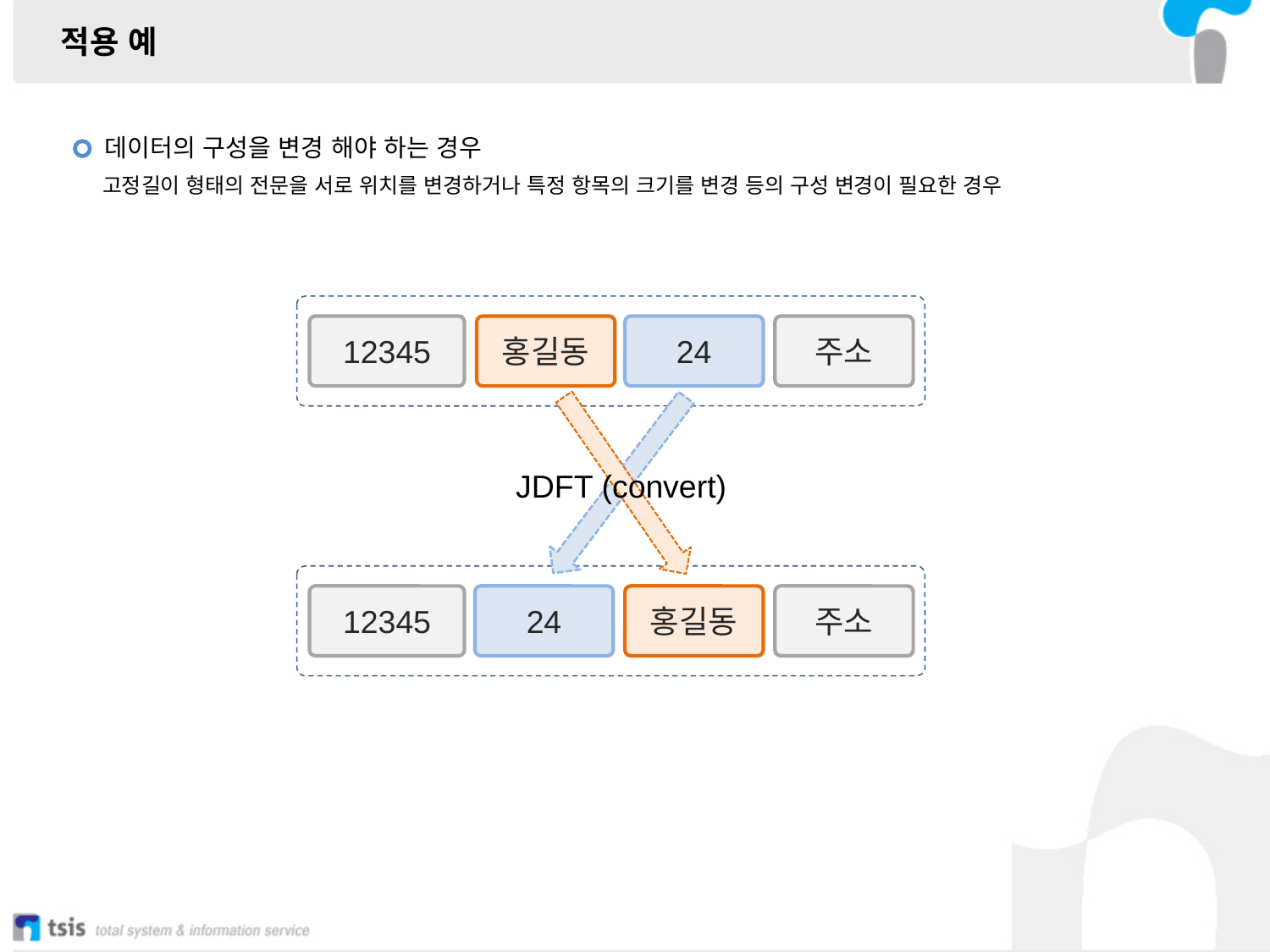

적용 예
데이터의 구성을 변경 해야 하는 경우

고정길이 형태의 전문을 서로 위치를 변경하거나 특정 항목의 크기를 변경 등의 구성 변경이 필요한 경우

12345
홍길동
24
주소

JDFT (convert)

12345
24
홍길동
주소